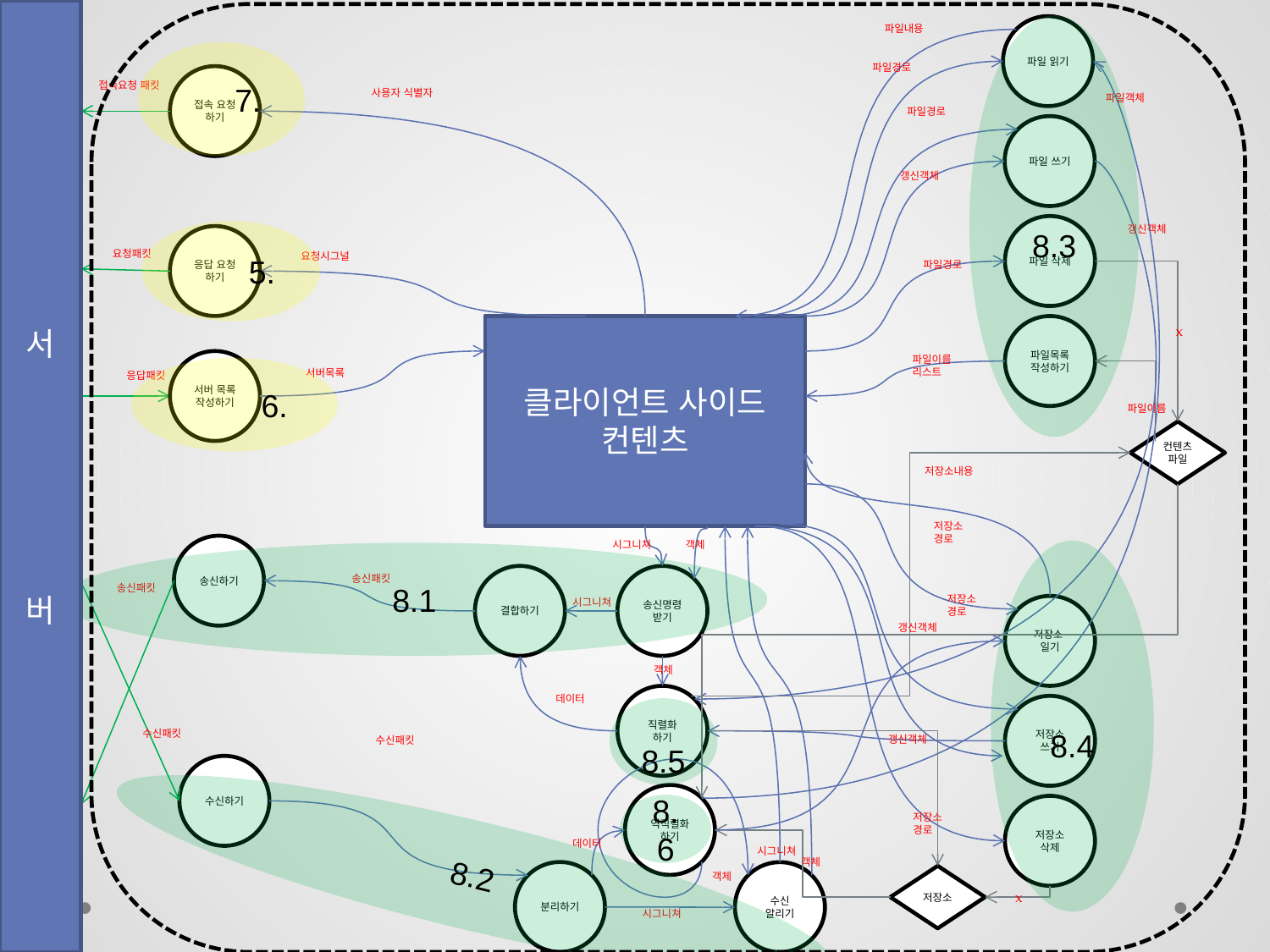

서

버

        8.3
파일내용
파일 읽기
      7.
파일경로
접속 요청
하기
접속요청 패킷
사용자 식별자
파일객체
파일경로
파일 쓰기
갱신객체
파일 삭제
갱신객체
       5.
응답 요청
하기
요청패킷
요청시그널
파일경로
클라이언트 사이드
컨텐츠
파일목록
작성하기
x
파일이름
리스트
서버 목록
작성하기
         6.
서버목록
응답패킷
파일이름
컨텐츠
파일
저장소내용
저장소
경로
시그니쳐
객체
송신하기
         8.4
8.1
송신패킷
결합하기
송신명령
받기
송신패킷
저장소
경로
시그니쳐
저장소
일기
갱신객체
객체
직렬화
하기
데이터
저장소
쓰기
 8.5
수신패킷
갱신객체
수신패킷
수신하기
역직렬화
하기
 8.6

저장소
삭제
저장소
경로
8.2
데이터
시그니쳐
객체
분리하기
수신
알리기
객체
저장소
x
시그니쳐